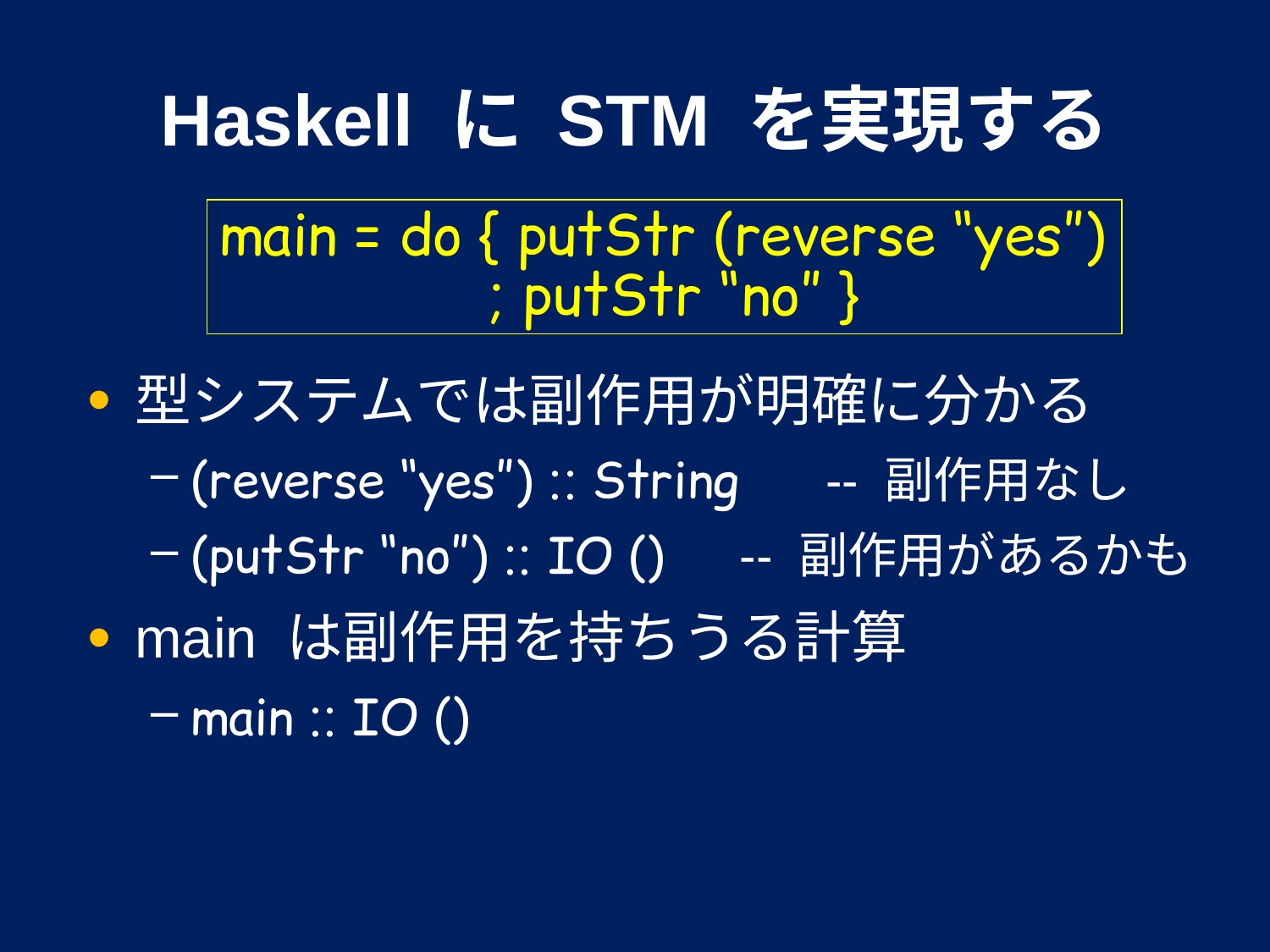

# Haskell に STM を実現する
main = do { putStr (reverse “yes”)
	  ; putStr “no” }
型システムでは副作用が明確に分かる
(reverse “yes”) :: String	-- 副作用なし
(putStr “no”) :: IO ()	   -- 副作用があるかも
main は副作用を持ちうる計算
main :: IO ()